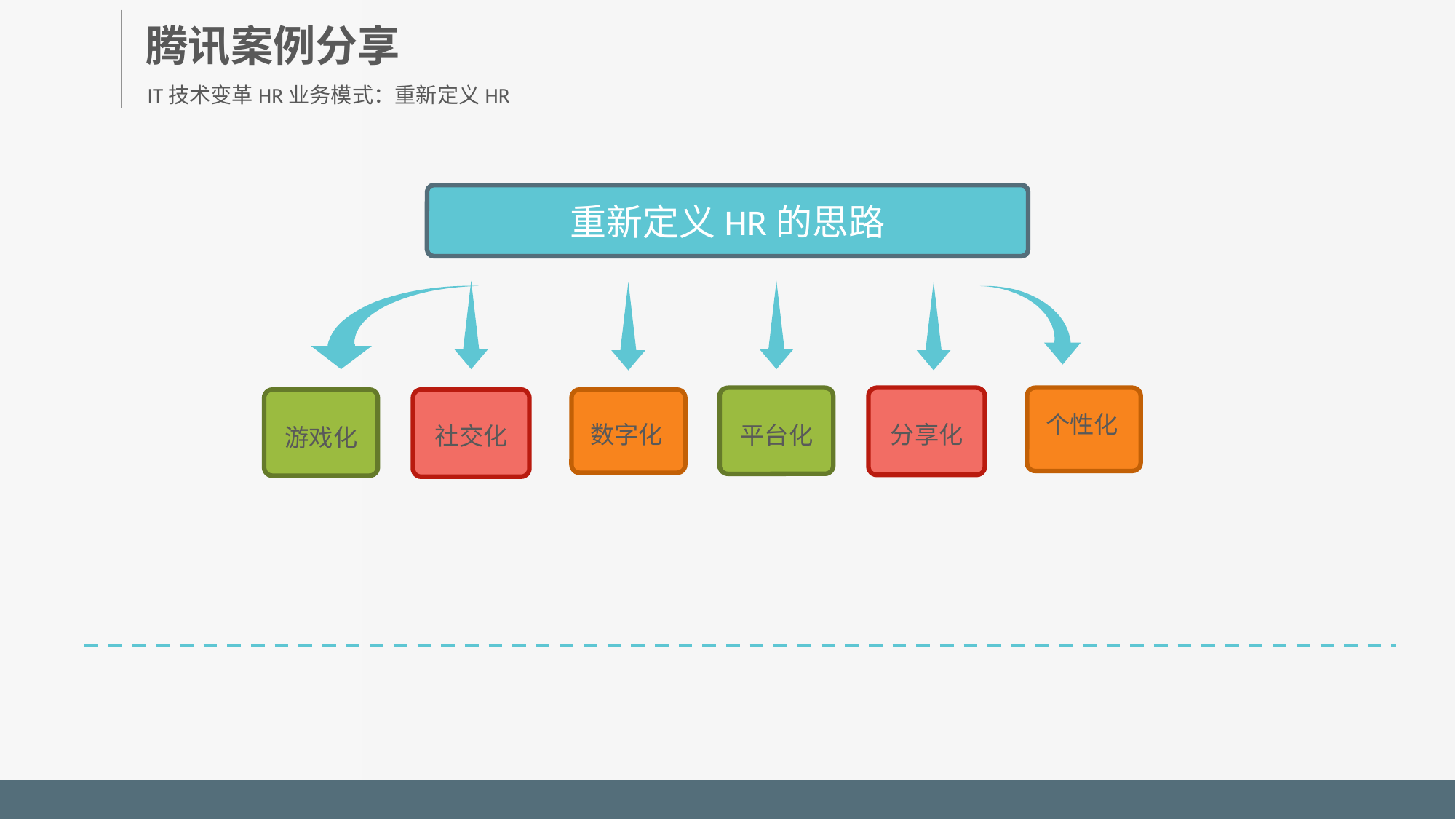

腾讯案例分享
IT技术变革HR业务模式：重新定义HR
重新定义HR的思路

个性化
分享化
数字化
平台化
社交化
游戏化